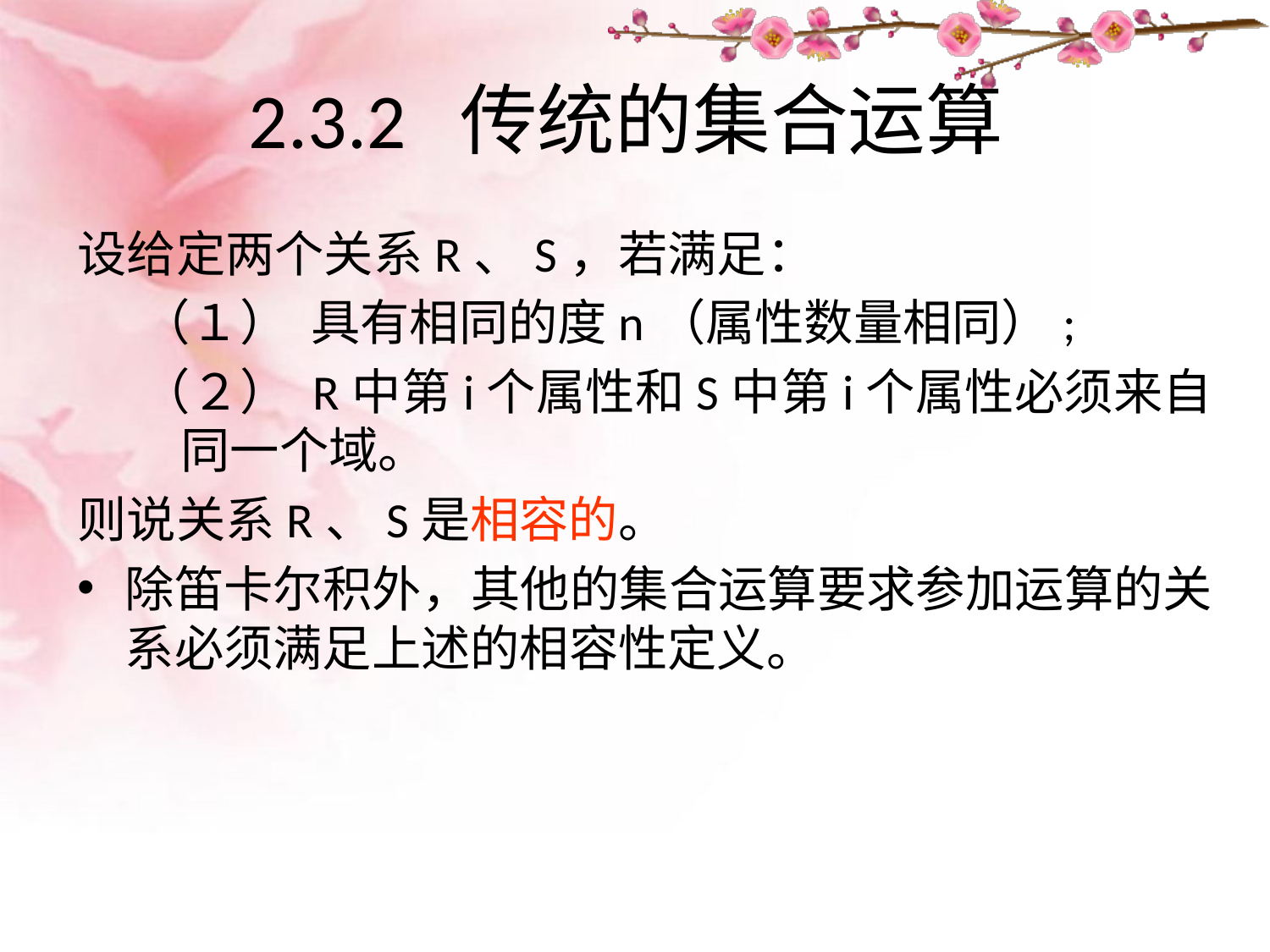

# 2.3.2  传统的集合运算
设给定两个关系R、S，若满足：
（１）  具有相同的度n（属性数量相同）;
（２） R中第i个属性和S中第i个属性必须来自同一个域。
则说关系R、S是相容的。
除笛卡尔积外，其他的集合运算要求参加运算的关系必须满足上述的相容性定义。